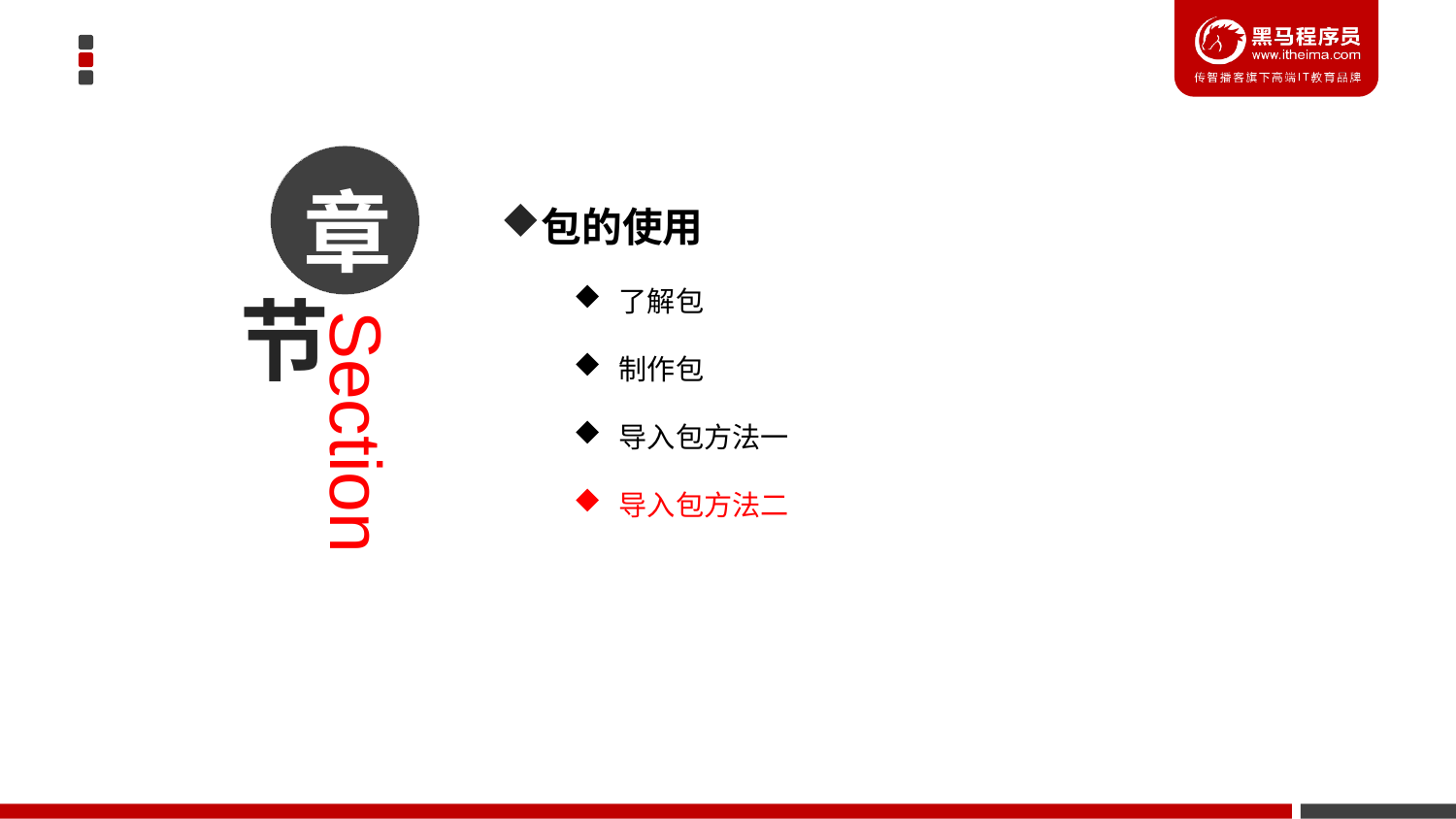

章
包的使用
了解包
制作包
导入包方法一
导入包方法二

节
Section